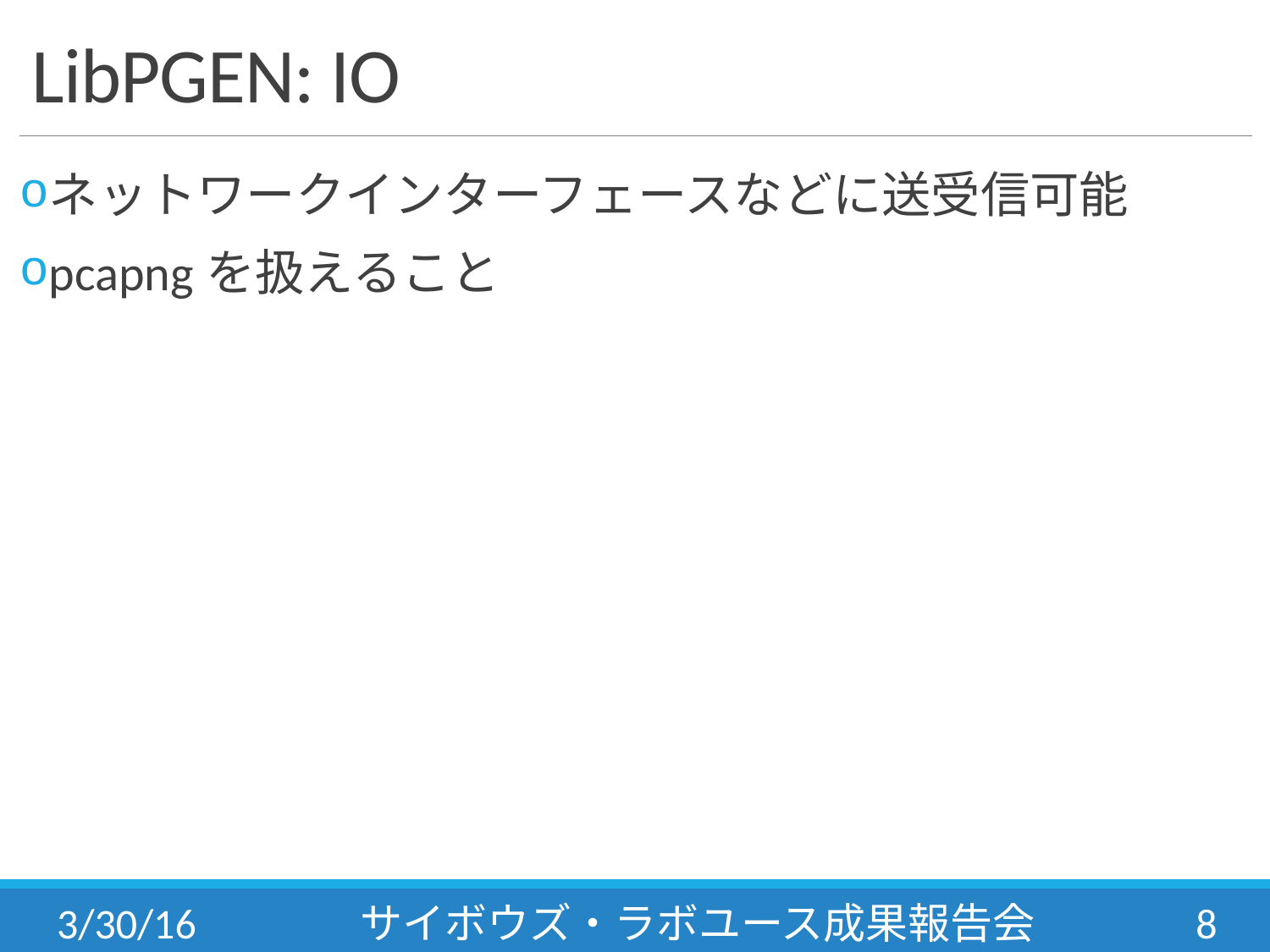

# LibPGEN: IO
ネットワークインターフェースなどに送受信可能
pcapngを扱えること
3/30/16
サイボウズ・ラボユース成果報告会
8